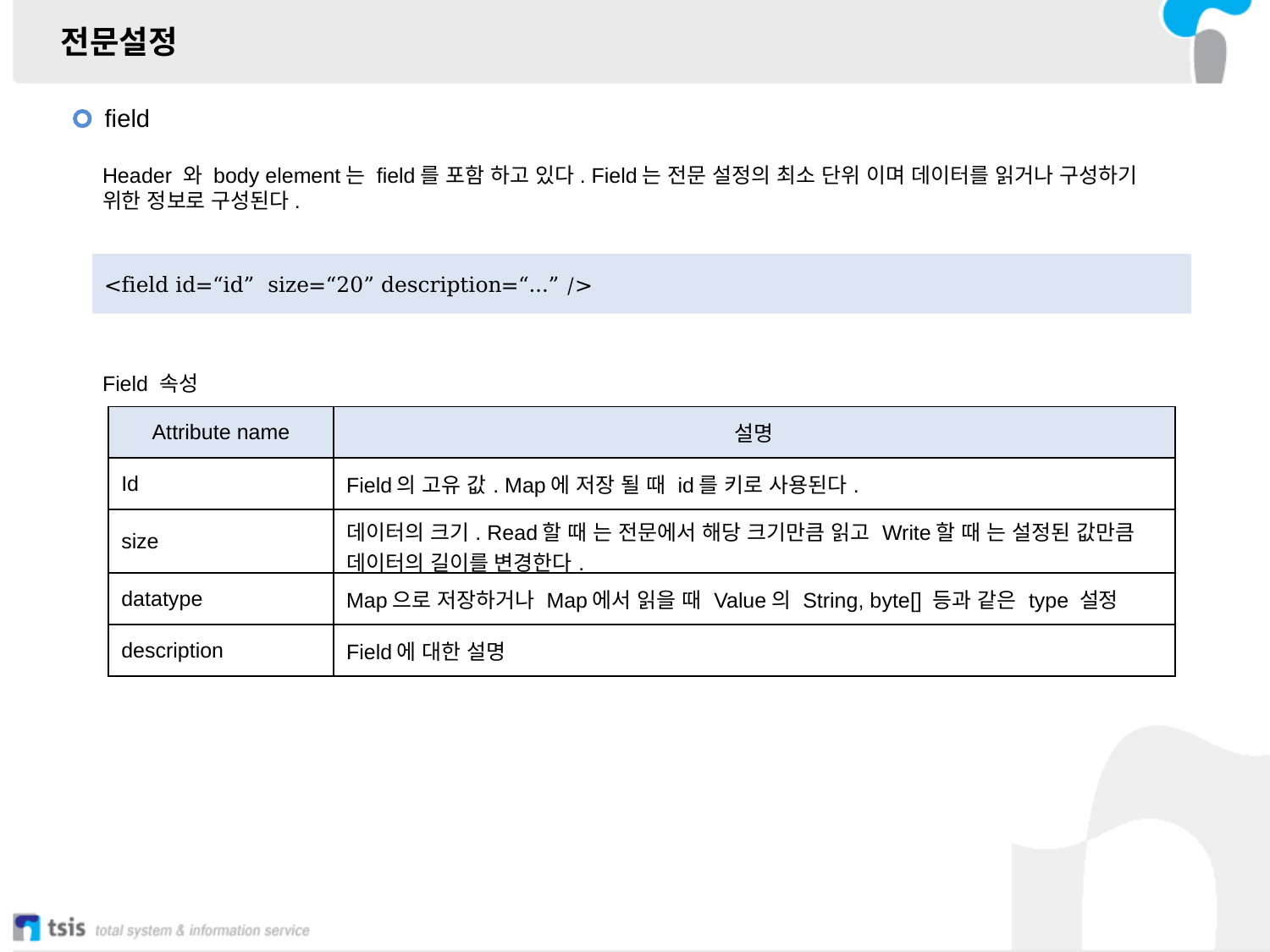

전문설정
field

Header 와 body element는 field를 포함 하고 있다. Field는 전문 설정의 최소 단위 이며 데이터를 읽거나 구성하기 위한 정보로 구성된다.
<field id=“id”  size=“20” description=“…” />
Field 속성
| Attribute name | 설명 |
| --- | --- |
| Id | Field의 고유 값. Map에 저장 될 때 id를 키로 사용된다. |
| size | 데이터의 크기. Read할 때 는 전문에서 해당 크기만큼 읽고 Write할 때 는 설정된 값만큼 데이터의 길이를 변경한다. |
| datatype | Map으로 저장하거나 Map에서 읽을 때 Value의 String, byte[] 등과 같은 type 설정 |
| description | Field에 대한 설명 |